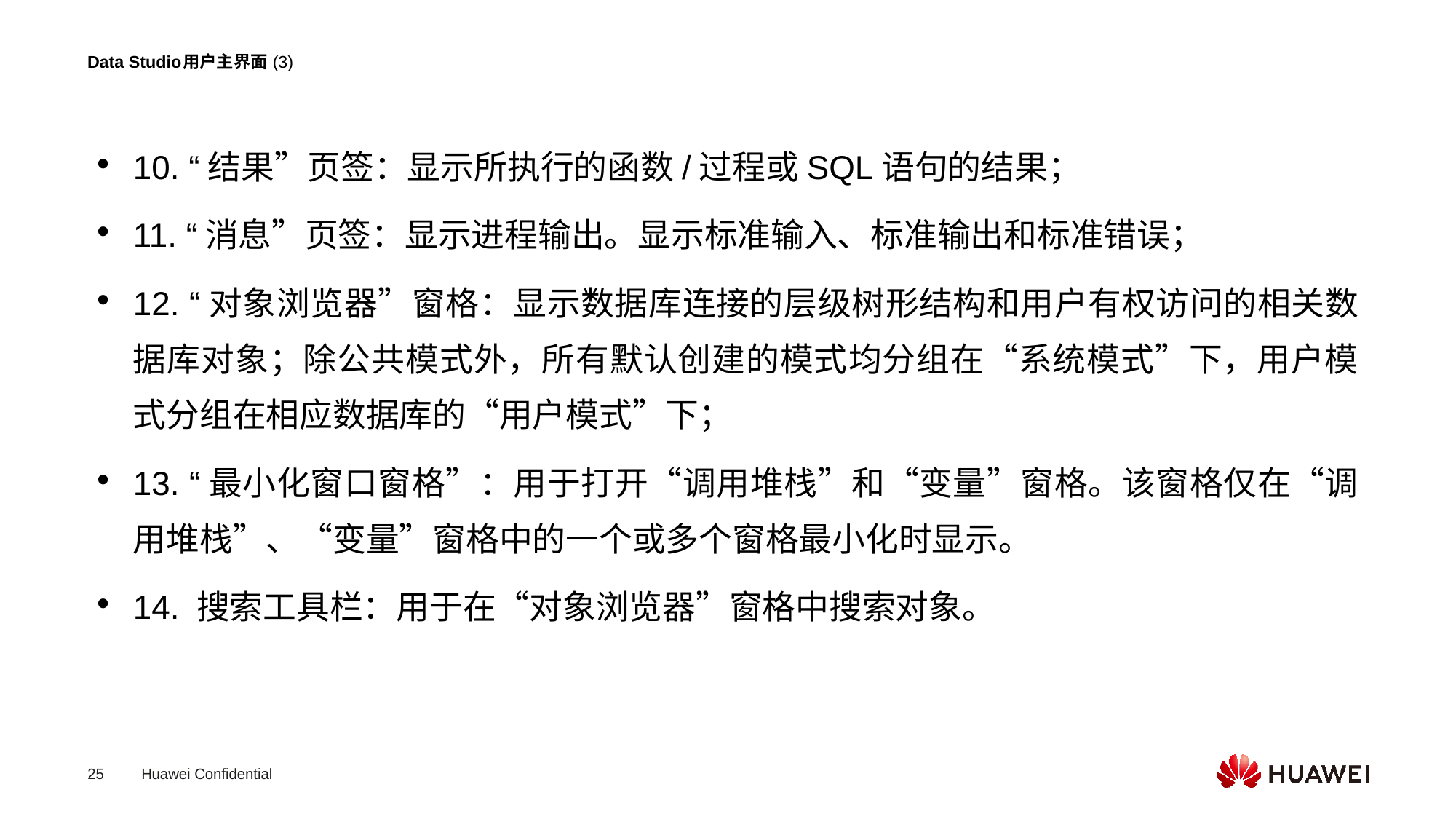

# Data Studio用户主界面 (3)
10. “结果”页签：显示所执行的函数/过程或SQL语句的结果；
11. “消息”页签：显示进程输出。显示标准输入、标准输出和标准错误；
12. “对象浏览器”窗格：显示数据库连接的层级树形结构和用户有权访问的相关数据库对象；除公共模式外，所有默认创建的模式均分组在“系统模式”下，用户模式分组在相应数据库的“用户模式”下；
13. “最小化窗口窗格”：用于打开“调用堆栈”和“变量”窗格。该窗格仅在“调用堆栈”、“变量”窗格中的一个或多个窗格最小化时显示。
14. 搜索工具栏：用于在“对象浏览器”窗格中搜索对象。